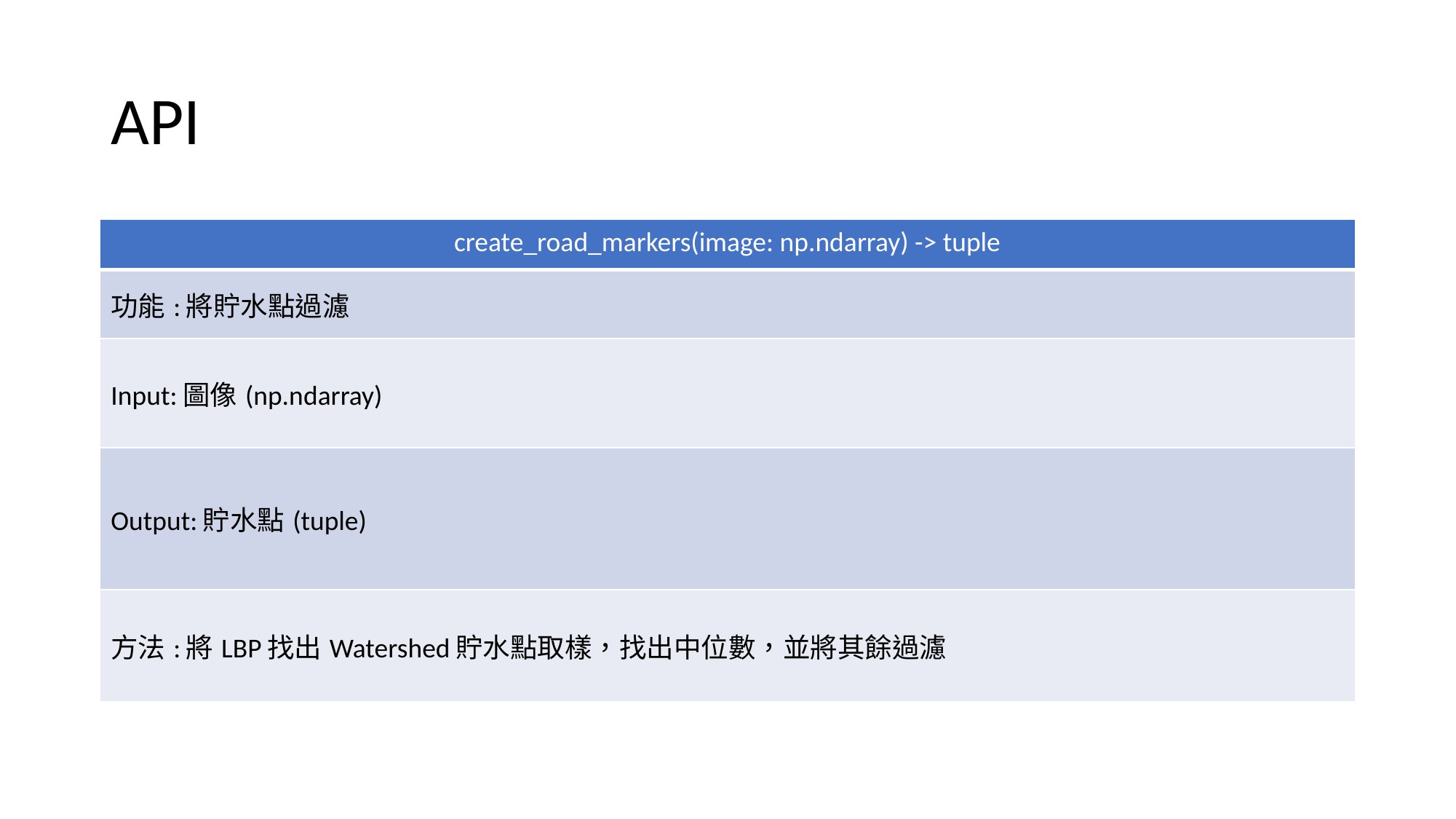

# API
| create\_road\_markers(image: np.ndarray) -> tuple |
| --- |
| 功能:將貯水點過濾 |
| Input:圖像(np.ndarray) |
| Output:貯水點(tuple) |
| 方法:將LBP找出Watershed貯水點取樣，找出中位數，並將其餘過濾 |